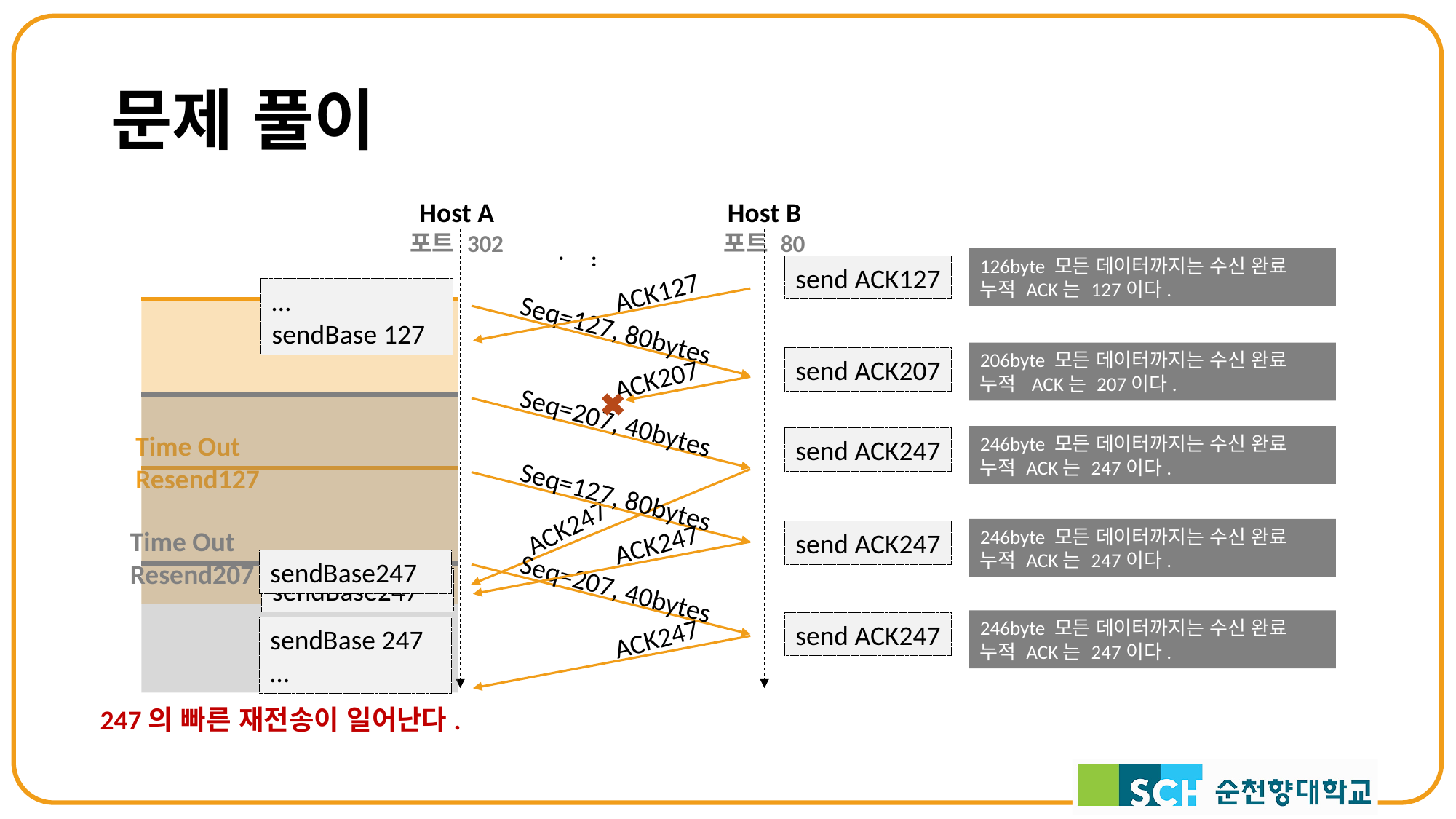

# 문제 풀이
Host A
포트 302
Host B
포트 80
...
126byte 모든 데이터까지는 수신 완료
누적 ACK는 127이다.
send ACK127
ACK127
…
sendBase 127

Seq=127, 80bytes
206byte 모든 데이터까지는 수신 완료
누적  ACK는 207이다.
send ACK207
ACK207

Seq=207, 40bytes
Time Out
Resend127
246byte 모든 데이터까지는 수신 완료
누적 ACK는 247이다.
send ACK247

Seq=127, 80bytes
ACK247
ACK247
Time Out
Resend207
246byte 모든 데이터까지는 수신 완료
누적 ACK는 247이다.
send ACK247
sendBase247

sendBase247
Seq=207, 40bytes
246byte 모든 데이터까지는 수신 완료
누적 ACK는 247이다.
send ACK247
ACK247
sendBase 247
…
247의 빠른 재전송이 일어난다.